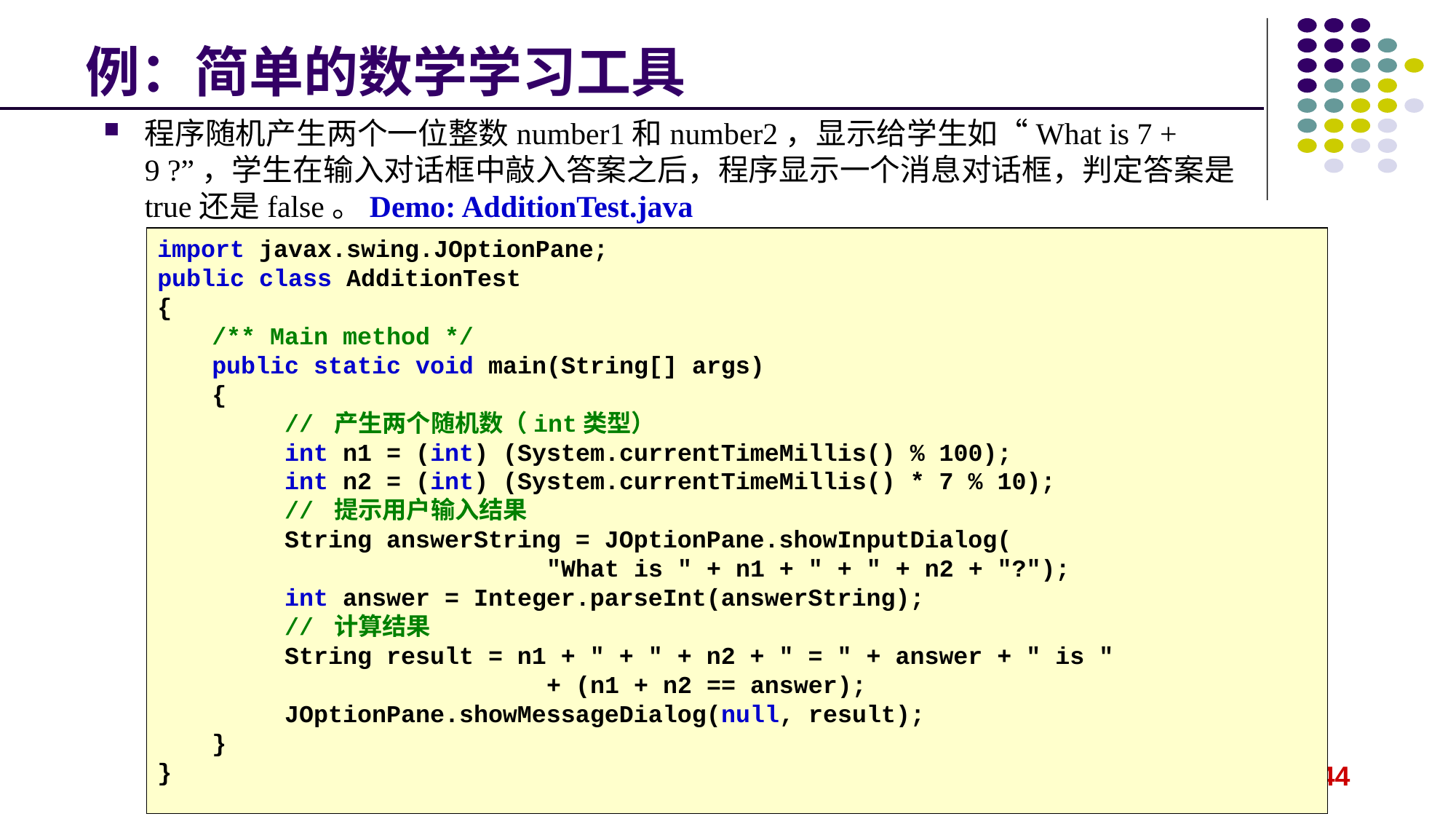

# 例：简单的数学学习工具
程序随机产生两个一位整数number1和number2，显示给学生如“What is 7 + 9 ?”，学生在输入对话框中敲入答案之后，程序显示一个消息对话框，判定答案是true还是false。Demo: AdditionTest.java
import javax.swing.JOptionPane;
public class AdditionTest
{
/** Main method */
public static void main(String[] args)
{
     // 产生两个随机数（int类型）
     int n1 = (int) (System.currentTimeMillis() % 100);
     int n2 = (int) (System.currentTimeMillis() * 7 % 10);
     // 提示用户输入结果
     String answerString = JOptionPane.showInputDialog(
                       "What is " + n1 + " + " + n2 + "?");
     int answer = Integer.parseInt(answerString);
     // 计算结果
     String result = n1 + " + " + n2 + " = " + answer + " is "
                       + (n1 + n2 == answer);
     JOptionPane.showMessageDialog(null, result);
}
}